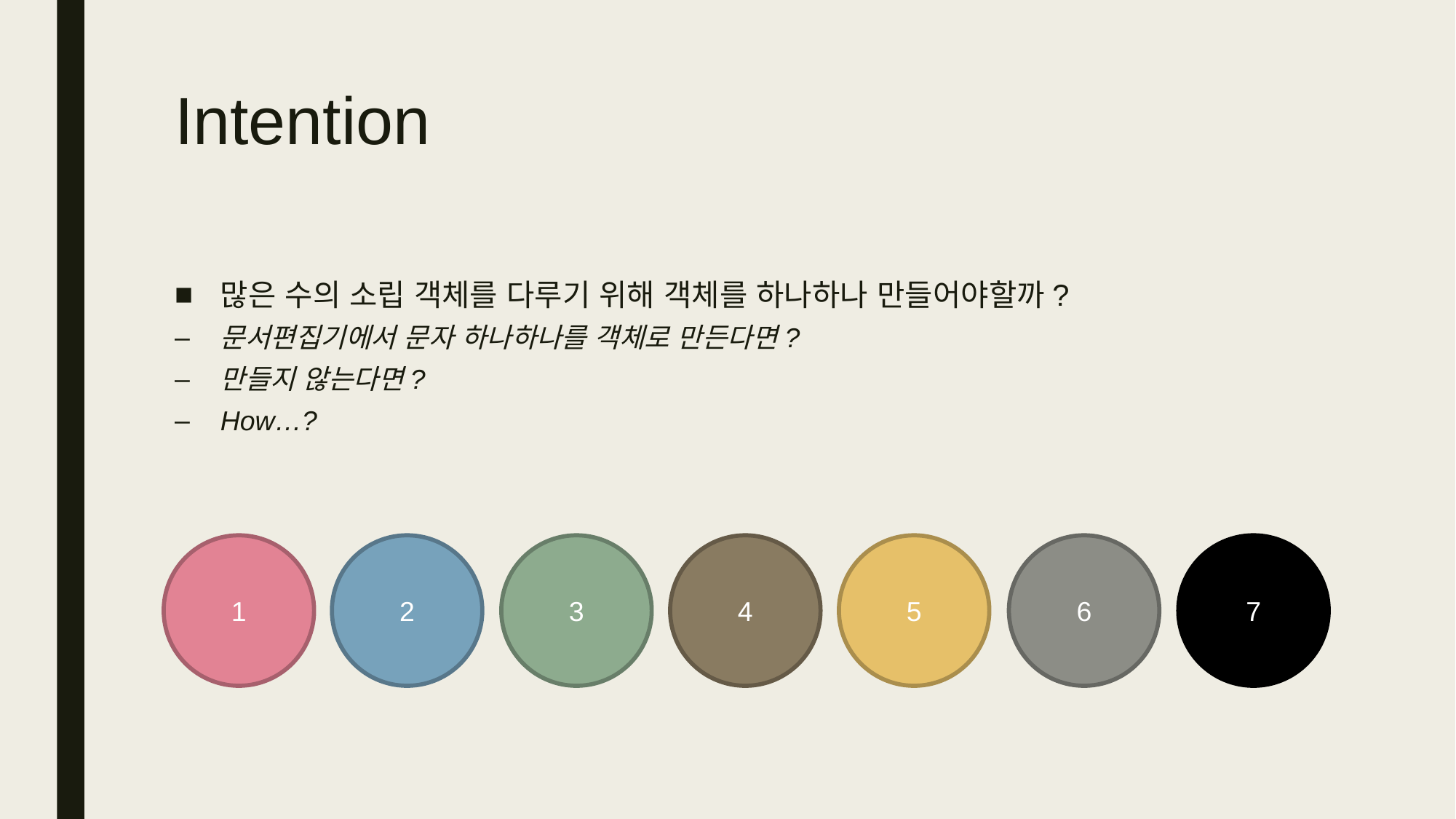

# Intention
많은 수의 소립 객체를 다루기 위해 객체를 하나하나 만들어야할까?
문서편집기에서 문자 하나하나를 객체로 만든다면?
만들지 않는다면?
How…?
1
2
3
4
5
6
7